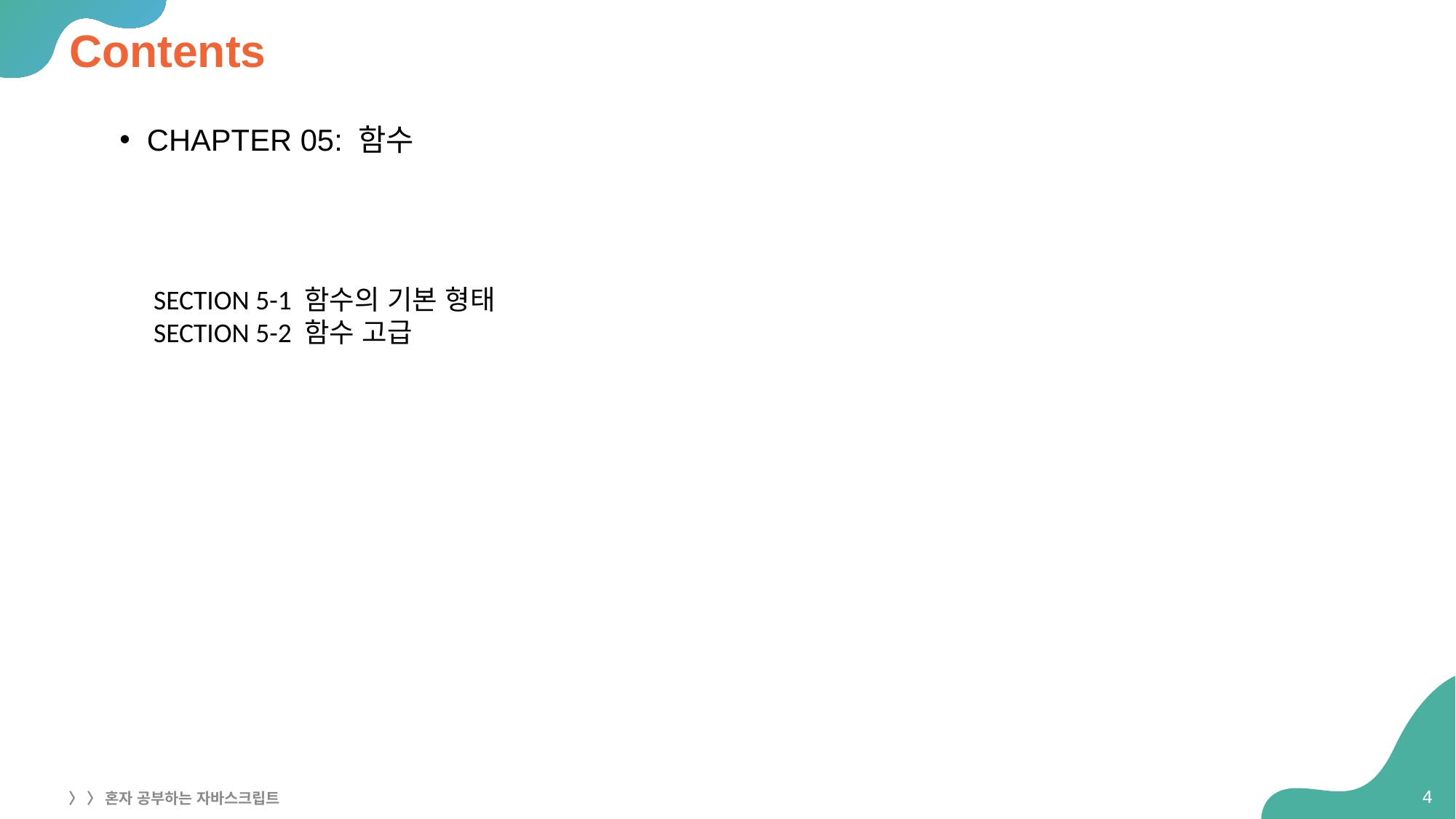

# Contents
CHAPTER 05: 함수

SECTION 5-1 함수의 기본 형태
SECTION 5-2 함수 고급
4
〉 〉 혼자 공부하는 자바스크립트